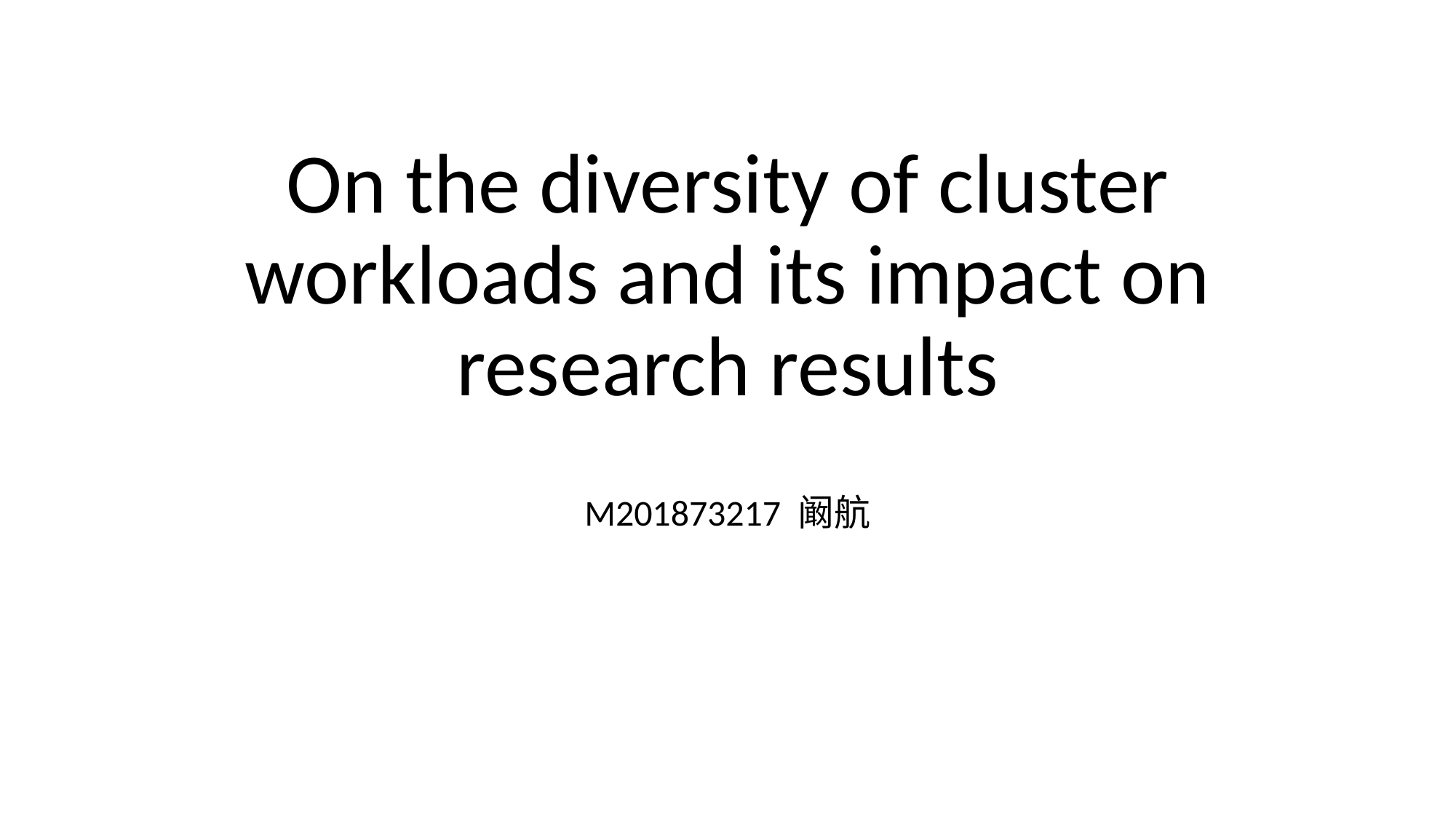

# On the diversity of cluster workloads and its impact on research results

M201873217 阚航